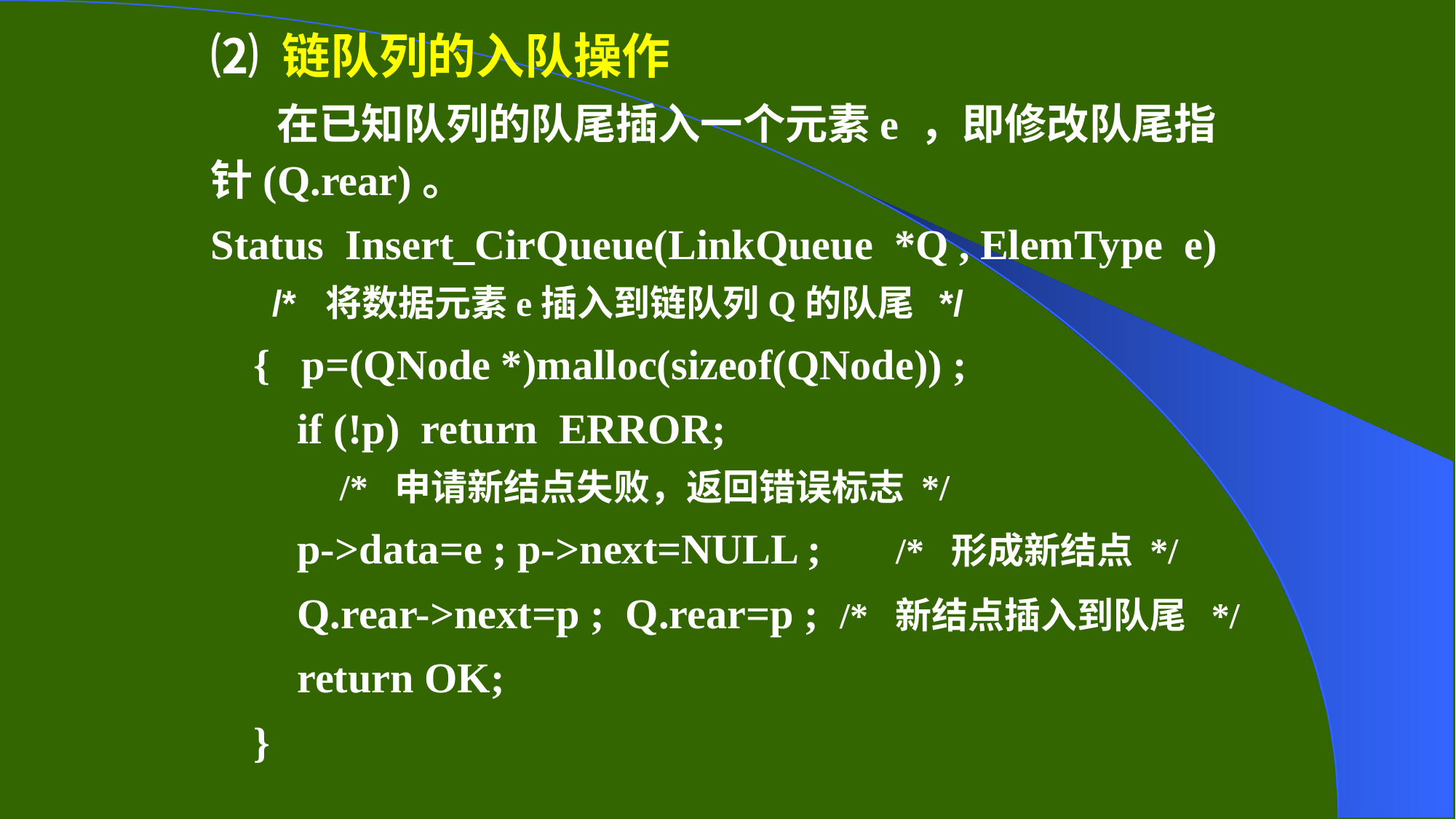

⑵ 链队列的入队操作
       在已知队列的队尾插入一个元素e ，即修改队尾指针(Q.rear)。
Status  Insert_CirQueue(LinkQueue  *Q , ElemType  e)
      /*  将数据元素e插入到链队列Q的队尾  */
{   p=(QNode *)malloc(sizeof(QNode)) ;
if (!p)  return  ERROR;
/*  申请新结点失败，返回错误标志 */
p->data=e ; p->next=NULL ;       /*  形成新结点 */
Q.rear->next=p ;  Q.rear=p ;  /*  新结点插入到队尾  */
return OK;
}